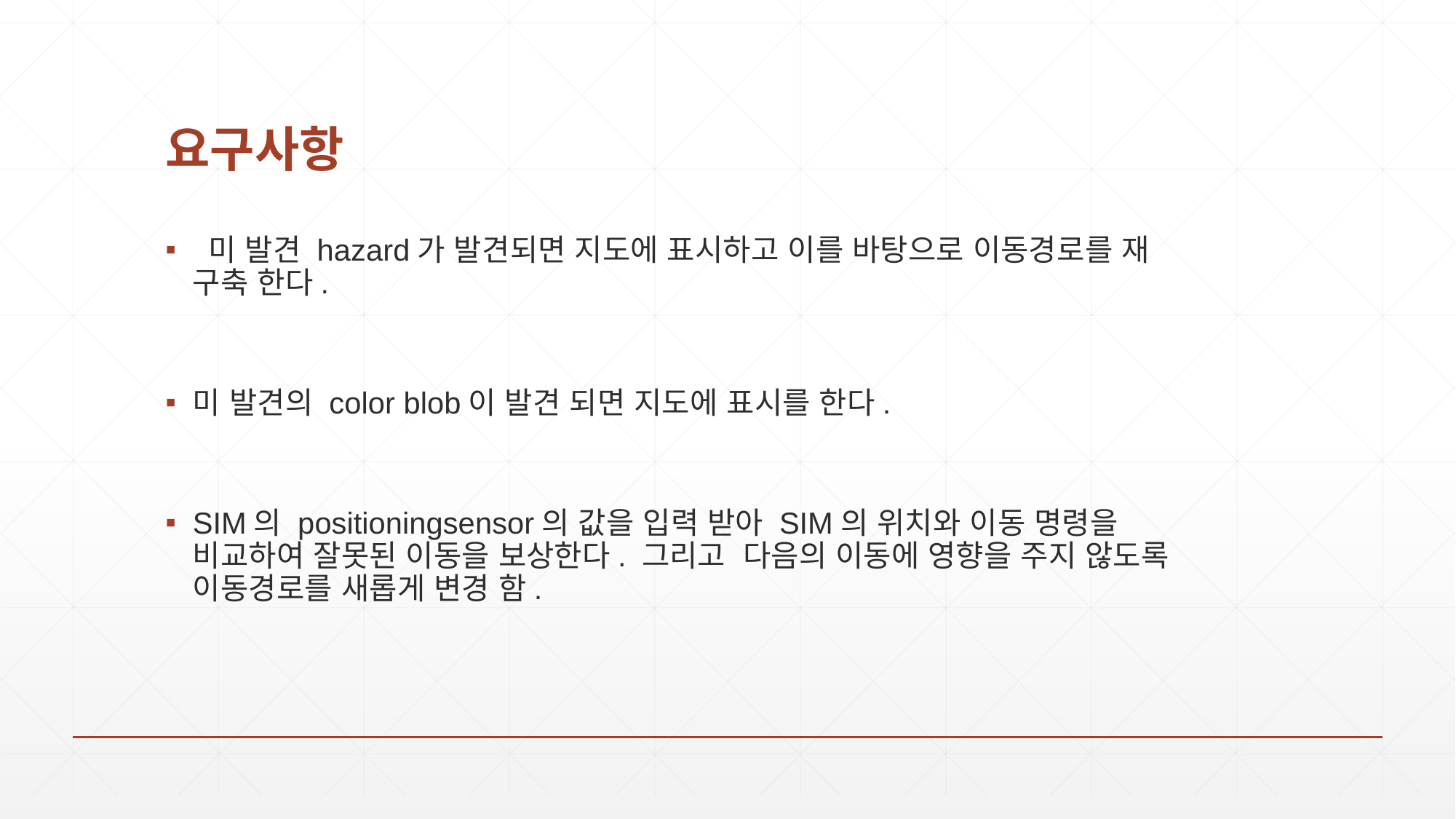

# 요구사항
 미 발견 hazard가 발견되면 지도에 표시하고 이를 바탕으로 이동경로를 재 구축 한다.

미 발견의 color blob이 발견 되면 지도에 표시를 한다.

SIM의 positioningsensor의 값을 입력 받아 SIM의 위치와 이동 명령을 비교하여 잘못된 이동을 보상한다. 그리고  다음의 이동에 영향을 주지 않도록 이동경로를 새롭게 변경 함.